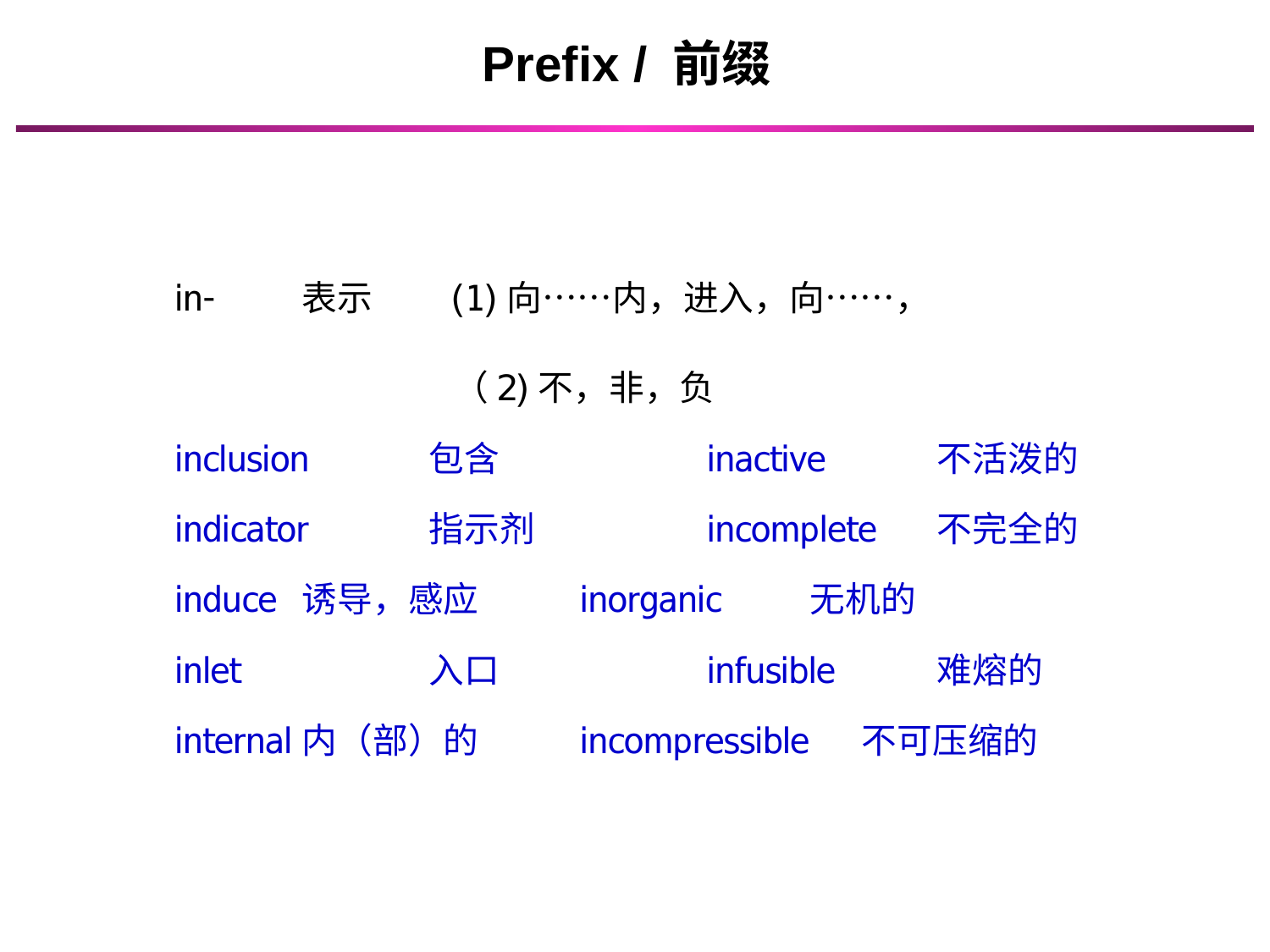

Prefix / 前缀

	in-	表示         (1)向……内，进入，向……，
			  （2)不，非，负
	inclusion	包含		  inactive	不活泼的
	indicator	指示剂	 	  incomplete	不完全的
	induce	诱导，感应	  inorganic	无机的
	inlet		入口		  infusible	难熔的
	internal	内（部）的	  incompressible    不可压缩的